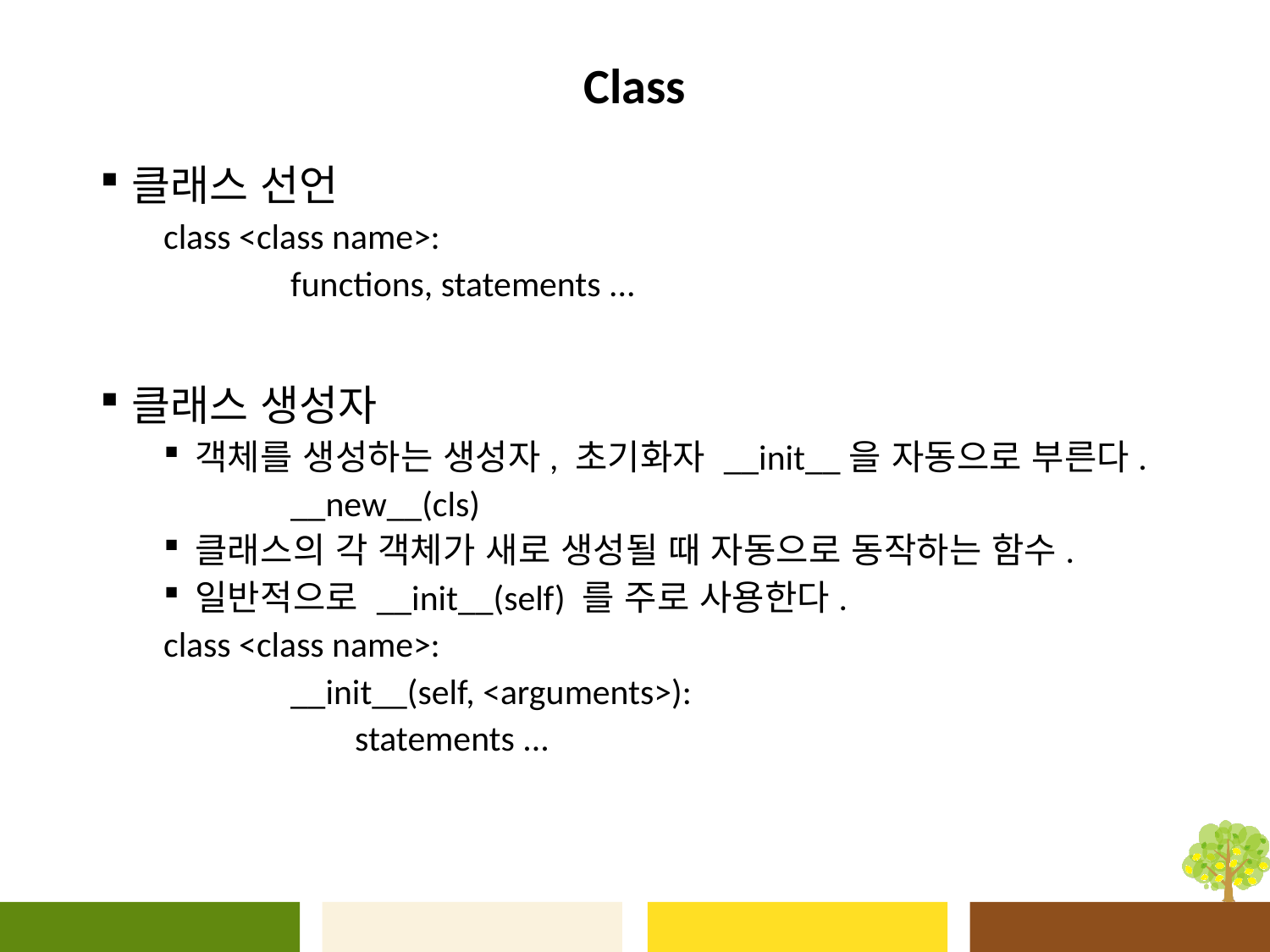

# Class
클래스 선언
class <class name>:
	functions, statements ...

클래스 생성자
객체를 생성하는 생성자, 초기화자 __init__을 자동으로 부른다.
	__new__(cls)
클래스의 각 객체가 새로 생성될 때 자동으로 동작하는 함수.
일반적으로 __init__(self) 를 주로 사용한다.
class <class name>:
	__init__(self, <arguments>):
	        statements ...